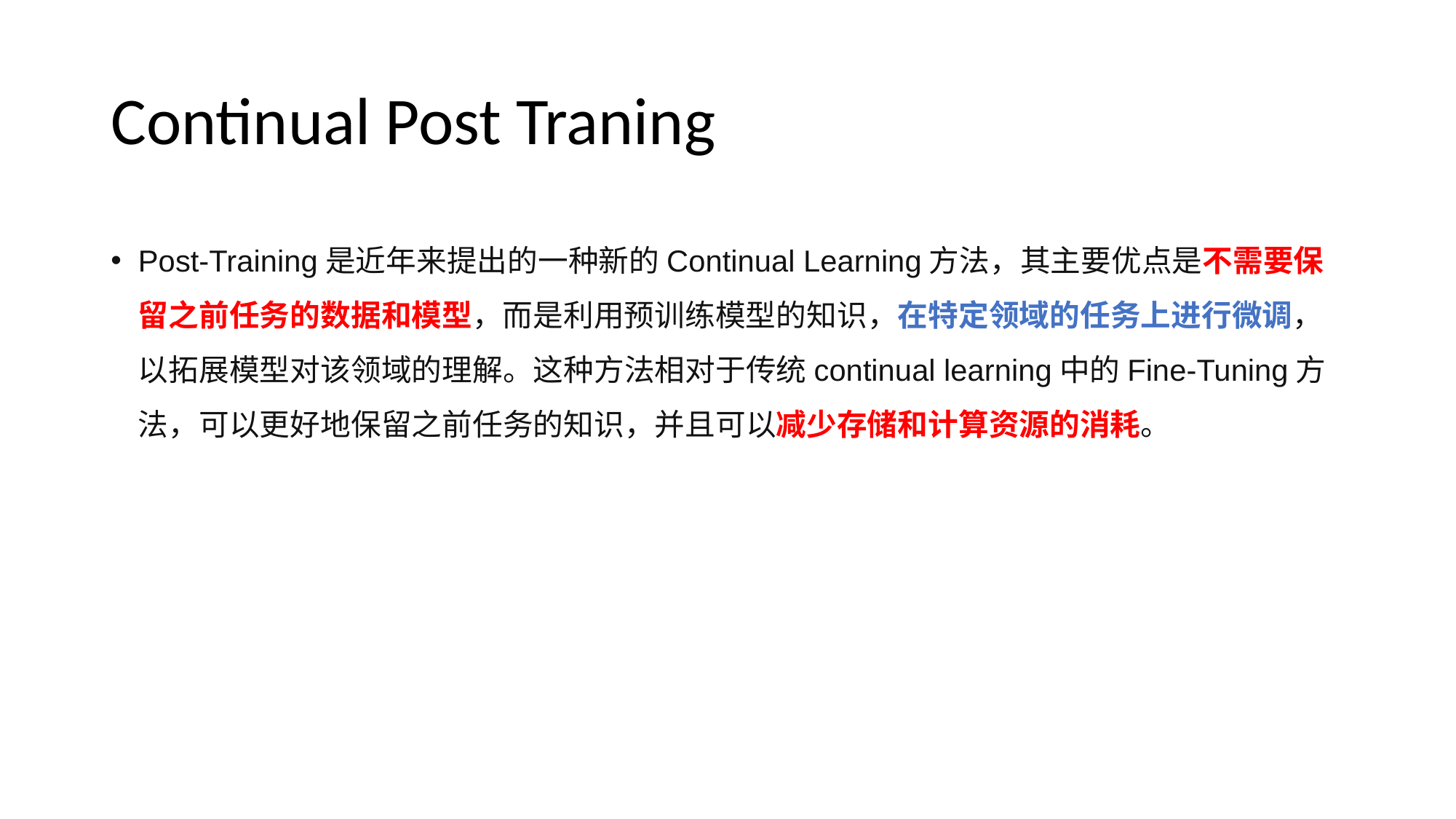

# Continual Post Traning
Post-Training是近年来提出的一种新的Continual Learning方法，其主要优点是不需要保留之前任务的数据和模型，而是利用预训练模型的知识，在特定领域的任务上进行微调，以拓展模型对该领域的理解。这种方法相对于传统continual learning中的Fine-Tuning方法，可以更好地保留之前任务的知识，并且可以减少存储和计算资源的消耗。